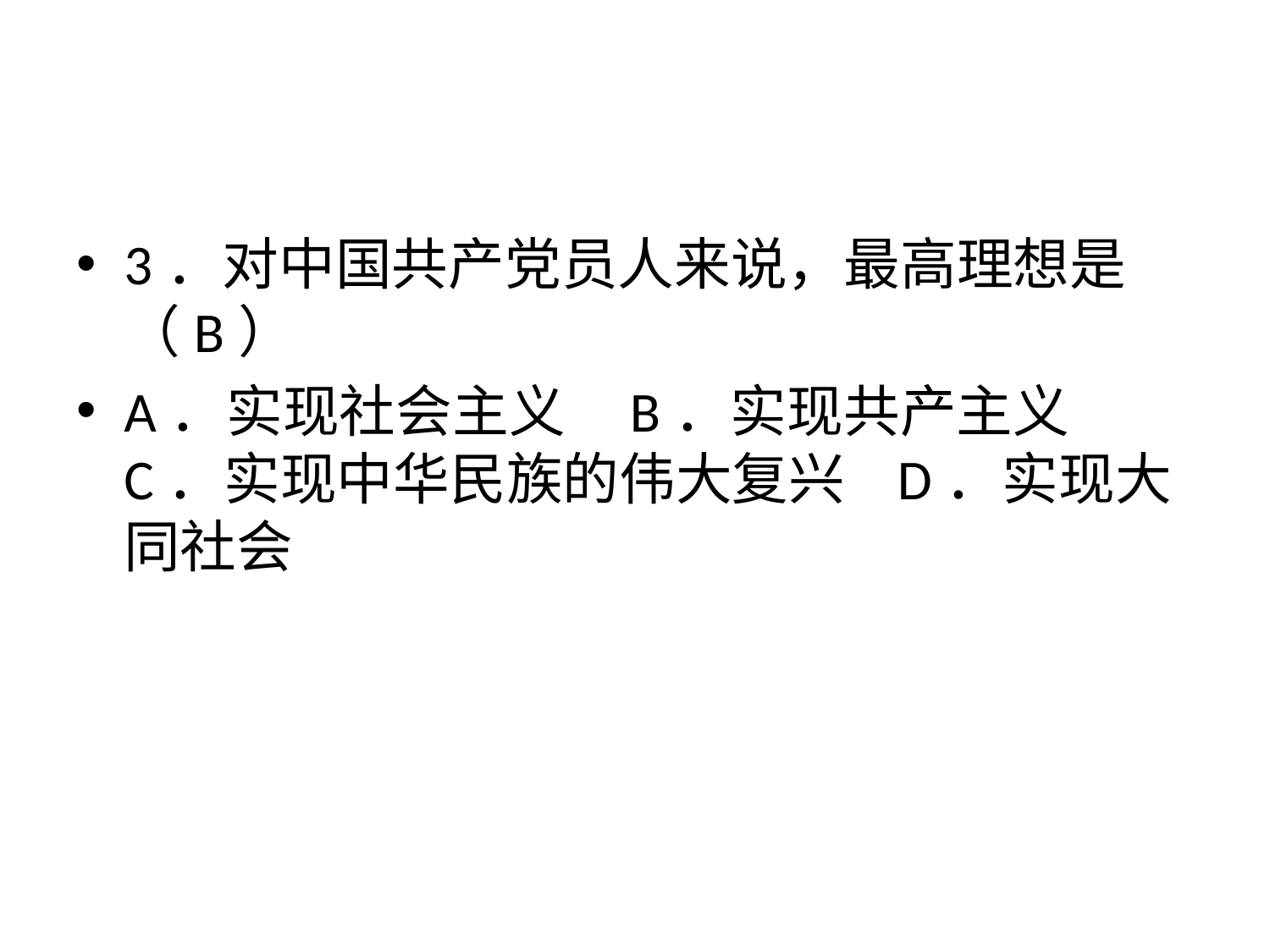

#
3．对中国共产党员人来说，最高理想是（B）
A．实现社会主义    B．实现共产主义   C．实现中华民族的伟大复兴   D．实现大同社会